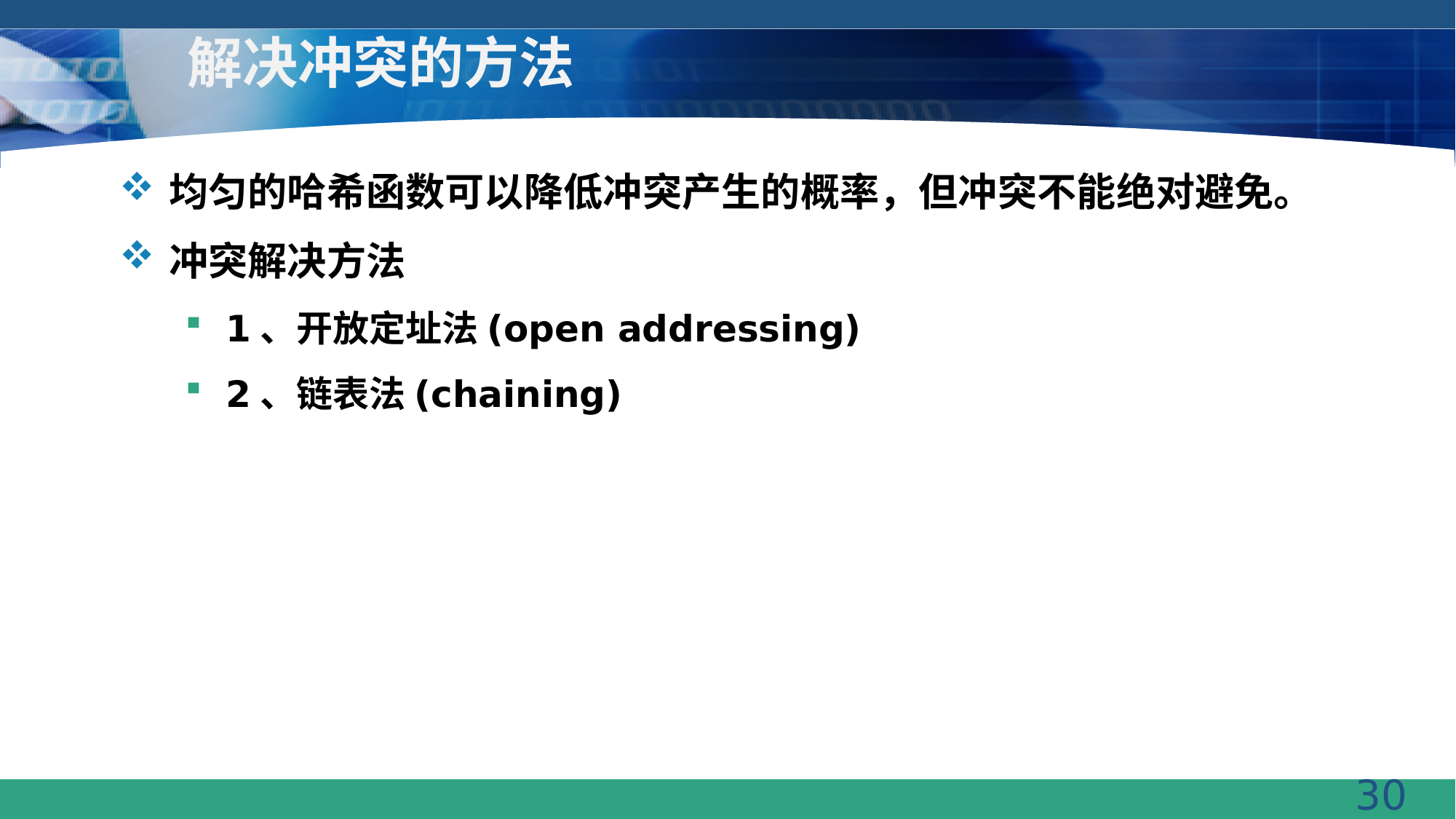

# 解决冲突的方法
均匀的哈希函数可以降低冲突产生的概率，但冲突不能绝对避免。
冲突解决方法
1、开放定址法(open addressing)
2、链表法(chaining)